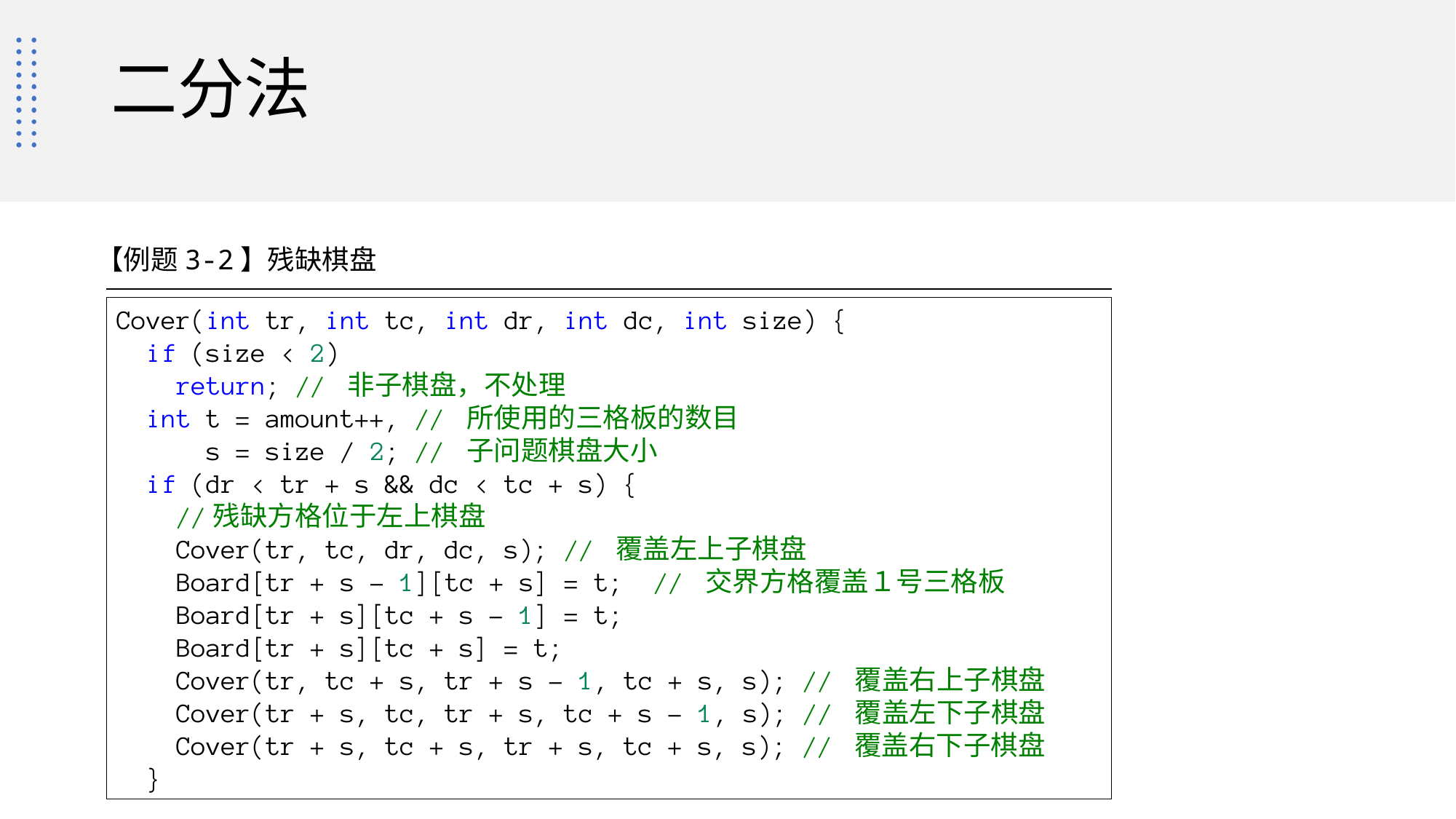

# 二分法
【例题3-2】残缺棋盘
Cover(int tr, int tc, int dr, int dc, int size) {
  if (size < 2)
    return; // 非子棋盘，不处理
  int t = amount++, // 所使用的三格板的数目
      s = size / 2; // 子问题棋盘大小
  if (dr < tr + s && dc < tc + s) {
    //残缺方格位于左上棋盘
    Cover(tr, tc, dr, dc, s); // 覆盖左上子棋盘
    Board[tr + s - 1][tc + s] = t;  // 交界方格覆盖１号三格板
    Board[tr + s][tc + s - 1] = t;
    Board[tr + s][tc + s] = t;
    Cover(tr, tc + s, tr + s - 1, tc + s, s); // 覆盖右上子棋盘
    Cover(tr + s, tc, tr + s, tc + s - 1, s); // 覆盖左下子棋盘
    Cover(tr + s, tc + s, tr + s, tc + s, s); // 覆盖右下子棋盘
  }